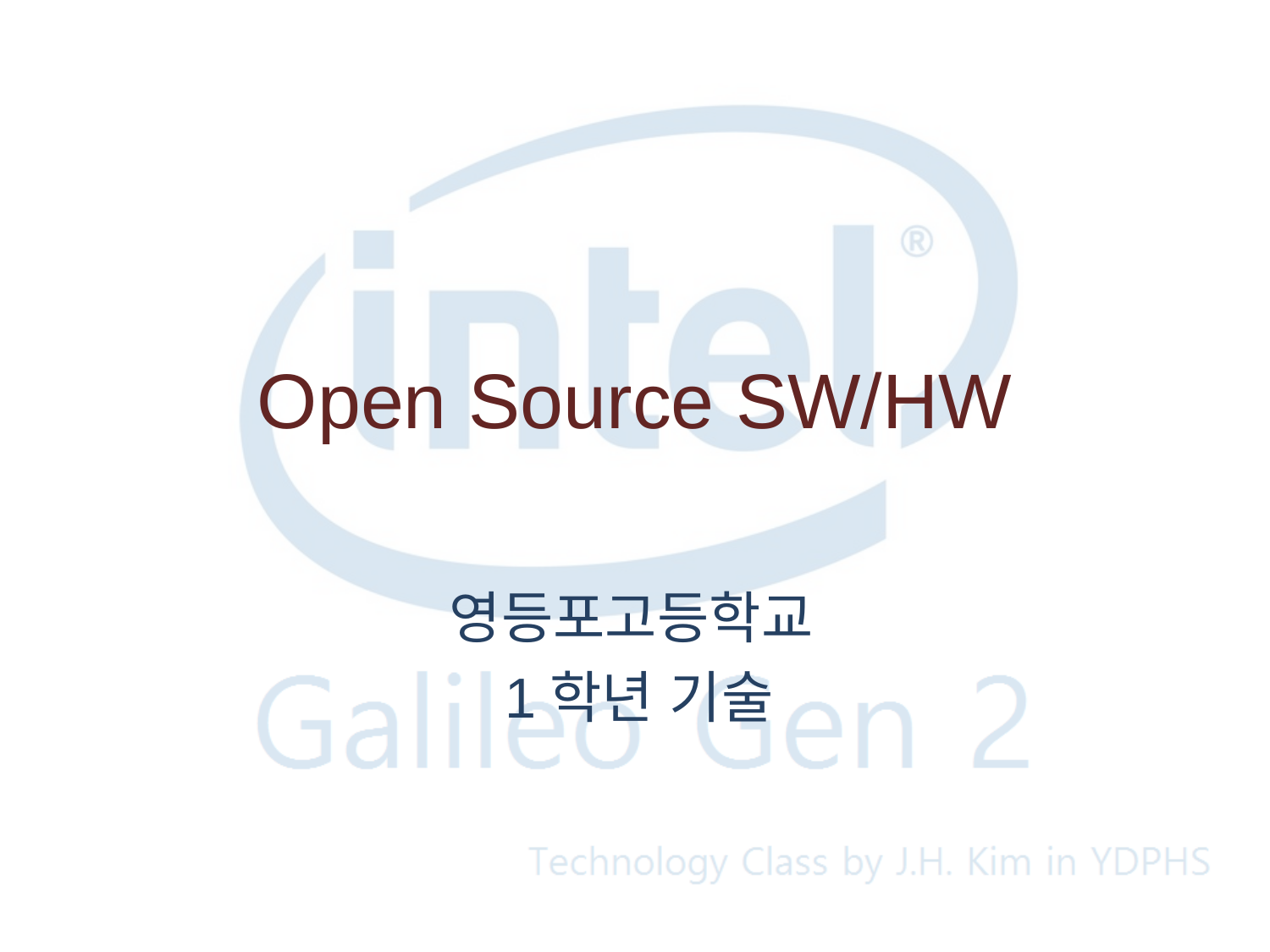

# Open Source SW/HW
영등포고등학교
1학년 기술